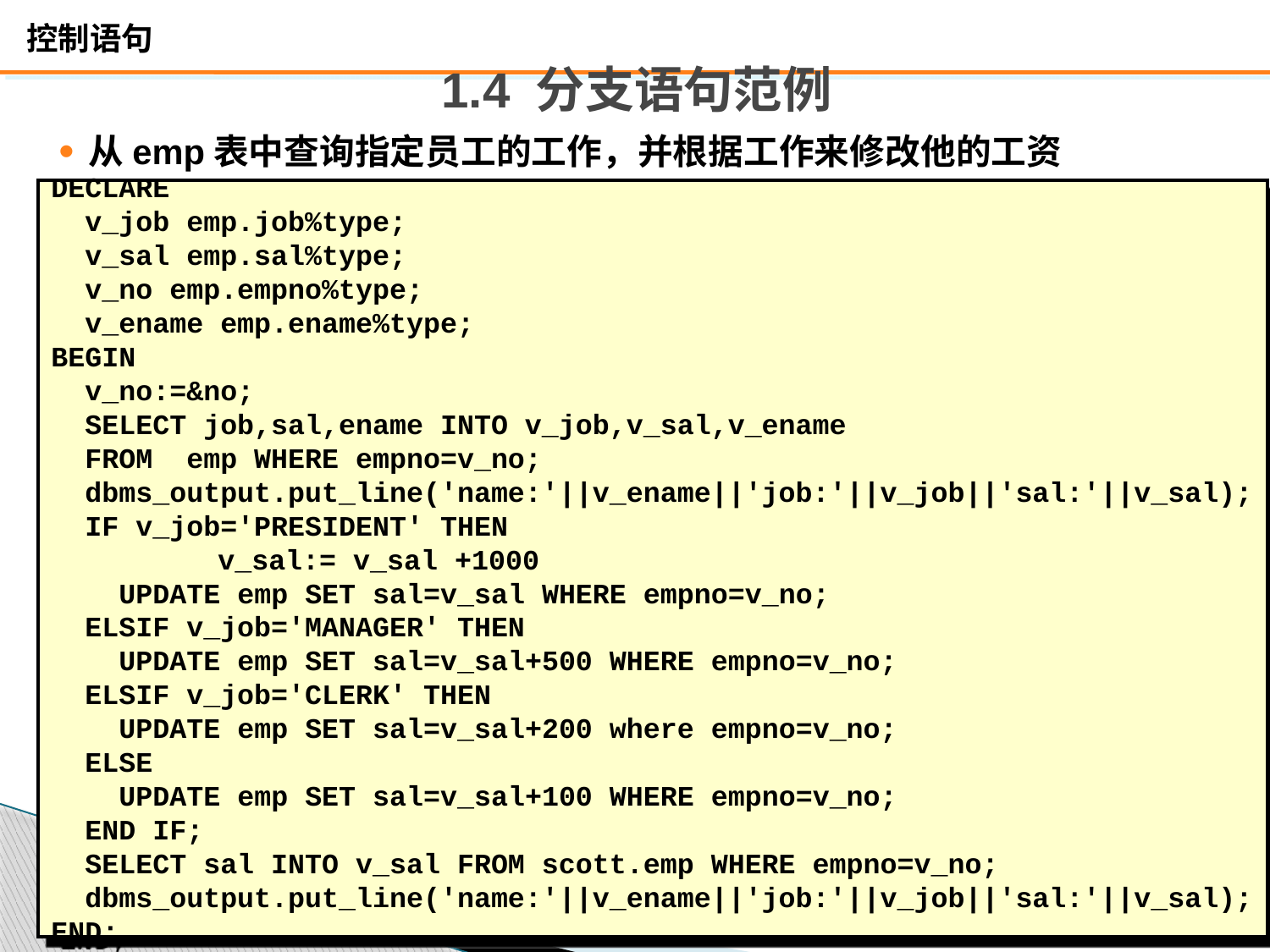

# 1.4 分支语句范例
从emp表中查询指定员工的工作，并根据工作来修改他的工资
DECLARE
  v_job emp.job%type;
  v_sal emp.sal%type;
  v_no emp.empno%type;
  v_ename emp.ename%type;
BEGIN
  v_no:=&no;
  SELECT job,sal,ename INTO v_job,v_sal,v_ename
  FROM  emp WHERE empno=v_no;
  dbms_output.put_line('name:'||v_ename||'job:'||v_job||'sal:'||v_sal);
  IF v_job='PRESIDENT' THEN
	v_sal:= v_sal +1000
    UPDATE emp SET sal=v_sal WHERE empno=v_no;
  ELSIF v_job='MANAGER' THEN
    UPDATE emp SET sal=v_sal+500 WHERE empno=v_no;
  ELSIF v_job='CLERK' THEN
    UPDATE emp SET sal=v_sal+200 where empno=v_no;
  ELSE
    UPDATE emp SET sal=v_sal+100 WHERE empno=v_no;
  END IF;
  SELECT sal INTO v_sal FROM scott.emp WHERE empno=v_no;
  dbms_output.put_line('name:'||v_ename||'job:'||v_job||'sal:'||v_sal);
END;